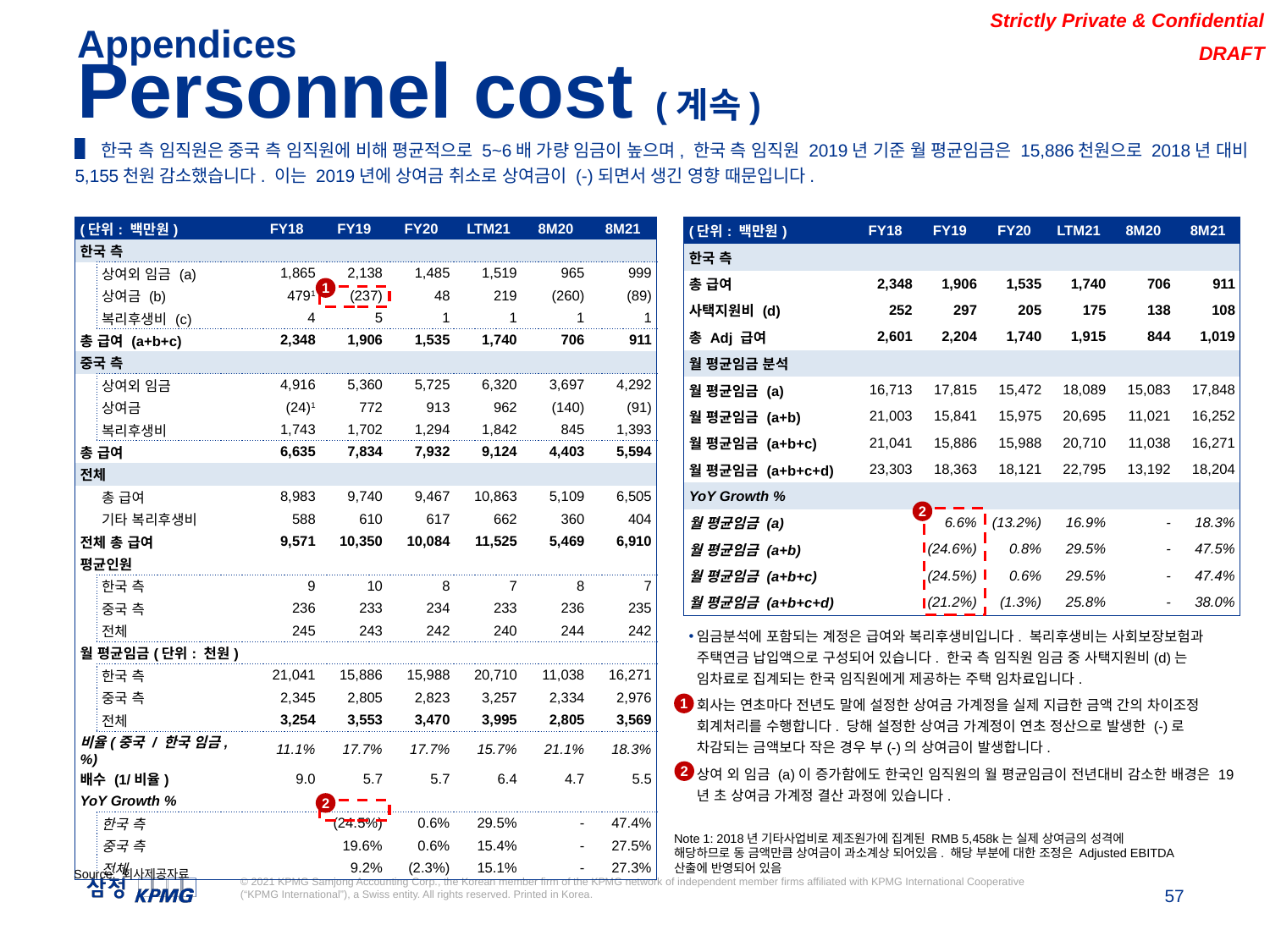

Appendices
Personnel cost (계속)
▌한국 측 임직원은 중국 측 임직원에 비해 평균적으로 5~6배 가량 임금이 높으며, 한국 측 임직원 2019년 기준 월 평균임금은 15,886천원으로 2018년 대비 5,155천원 감소했습니다. 이는 2019년에 상여금 취소로 상여금이 (-)되면서 생긴 영향 때문입니다.

| (단위: 백만원) |  | FY18 | FY19 | FY20 | LTM21 | 8M20 | 8M21 |
| --- | --- | --- | --- | --- | --- | --- | --- |
| 한국 측 |  |  |  |  |  |  |  |
|  | 상여외 임금 (a) | 1,865 | 2,138 | 1,485 | 1,519 | 965 | 999 |
|  | 상여금 (b) | 4791 | (237) | 48 | 219 | (260) | (89) |
|  | 복리후생비 (c) | 4 | 5 | 1 | 1 | 1 | 1 |
| 총 급여 (a+b+c) |  | 2,348 | 1,906 | 1,535 | 1,740 | 706 | 911 |
| 중국 측 |  |  |  |  |  |  |  |
|  | 상여외 임금 | 4,916 | 5,360 | 5,725 | 6,320 | 3,697 | 4,292 |
|  | 상여금 | (24)1 | 772 | 913 | 962 | (140) | (91) |
|  | 복리후생비 | 1,743 | 1,702 | 1,294 | 1,842 | 845 | 1,393 |
| 총 급여 |  | 6,635 | 7,834 | 7,932 | 9,124 | 4,403 | 5,594 |
| 전체 |  |  |  |  |  |  |  |
|  | 총 급여 | 8,983 | 9,740 | 9,467 | 10,863 | 5,109 | 6,505 |
|  | 기타 복리후생비 | 588 | 610 | 617 | 662 | 360 | 404 |
| 전체 총 급여 |  | 9,571 | 10,350 | 10,084 | 11,525 | 5,469 | 6,910 |
| 평균인원 |  |  |  |  |  |  |  |
|  | 한국 측 | 9 | 10 | 8 | 7 | 8 | 7 |
|  | 중국 측 | 236 | 233 | 234 | 233 | 236 | 235 |
|  | 전체 | 245 | 243 | 242 | 240 | 244 | 242 |
| 월 평균임금(단위: 천원) |  |  |  |  |  |  |  |
|  | 한국 측 | 21,041 | 15,886 | 15,988 | 20,710 | 11,038 | 16,271 |
|  | 중국 측 | 2,345 | 2,805 | 2,823 | 3,257 | 2,334 | 2,976 |
|  | 전체 | 3,254 | 3,553 | 3,470 | 3,995 | 2,805 | 3,569 |
| 비율(중국 / 한국 임금, %) |  | 11.1% | 17.7% | 17.7% | 15.7% | 21.1% | 18.3% |
| 배수 (1/비율) |  | 9.0 | 5.7 | 5.7 | 6.4 | 4.7 | 5.5 |
| YoY Growth % |  |  |  |  |  |  |  |
|  | 한국 측 |  | (24.5%) | 0.6% | 29.5% | - | 47.4% |
|  | 중국 측 |  | 19.6% | 0.6% | 15.4% | - | 27.5% |
|  | 전체 |  | 9.2% | (2.3%) | 15.1% | - | 27.3% |
| (단위: 백만원) | FY18 | FY19 | FY20 | LTM21 | 8M20 | 8M21 |
| --- | --- | --- | --- | --- | --- | --- |
| 한국 측 |  |  |  |  |  |  |
| 총 급여 | 2,348 | 1,906 | 1,535 | 1,740 | 706 | 911 |
| 사택지원비 (d) | 252 | 297 | 205 | 175 | 138 | 108 |
| 총 Adj 급여 | 2,601 | 2,204 | 1,740 | 1,915 | 844 | 1,019 |
| 월 평균임금 분석 |  |  |  |  |  |  |
| 월 평균임금 (a) | 16,713 | 17,815 | 15,472 | 18,089 | 15,083 | 17,848 |
| 월 평균임금 (a+b) | 21,003 | 15,841 | 15,975 | 20,695 | 11,021 | 16,252 |
| 월 평균임금 (a+b+c) | 21,041 | 15,886 | 15,988 | 20,710 | 11,038 | 16,271 |
| 월 평균임금 (a+b+c+d) | 23,303 | 18,363 | 18,121 | 22,795 | 13,192 | 18,204 |
| YoY Growth % |  |  |  |  |  |  |
| 월 평균임금 (a) |  | 6.6% | (13.2%) | 16.9% | - | 18.3% |
| 월 평균임금 (a+b) |  | (24.6%) | 0.8% | 29.5% | - | 47.5% |
| 월 평균임금 (a+b+c) |  | (24.5%) | 0.6% | 29.5% | - | 47.4% |
| 월 평균임금 (a+b+c+d) |  | (21.2%) | (1.3%) | 25.8% | - | 38.0% |
1

2

임금분석에 포함되는 계정은 급여와 복리후생비입니다. 복리후생비는 사회보장보험과 주택연금 납입액으로 구성되어 있습니다. 한국 측 임직원 임금 중 사택지원비(d)는 임차료로 집계되는 한국 임직원에게 제공하는 주택 임차료입니다.
회사는 연초마다 전년도 말에 설정한 상여금 가계정을 실제 지급한 금액 간의 차이조정 회계처리를 수행합니다. 당해 설정한 상여금 가계정이 연초 정산으로 발생한 (-)로 차감되는 금액보다 작은 경우 부(-)의 상여금이 발생합니다.
상여 외 임금 (a)이 증가함에도 한국인 임직원의 월 평균임금이 전년대비 감소한 배경은 19년 초 상여금 가계정 결산 과정에 있습니다.
1
2
2

Note 1: 2018년 기타사업비로 제조원가에 집계된 RMB 5,458k는 실제 상여금의 성격에 해당하므로 동 금액만큼 상여금이 과소계상 되어있음. 해당 부분에 대한 조정은 Adjusted EBITDA 산출에 반영되어 있음
Source: 회사제공자료